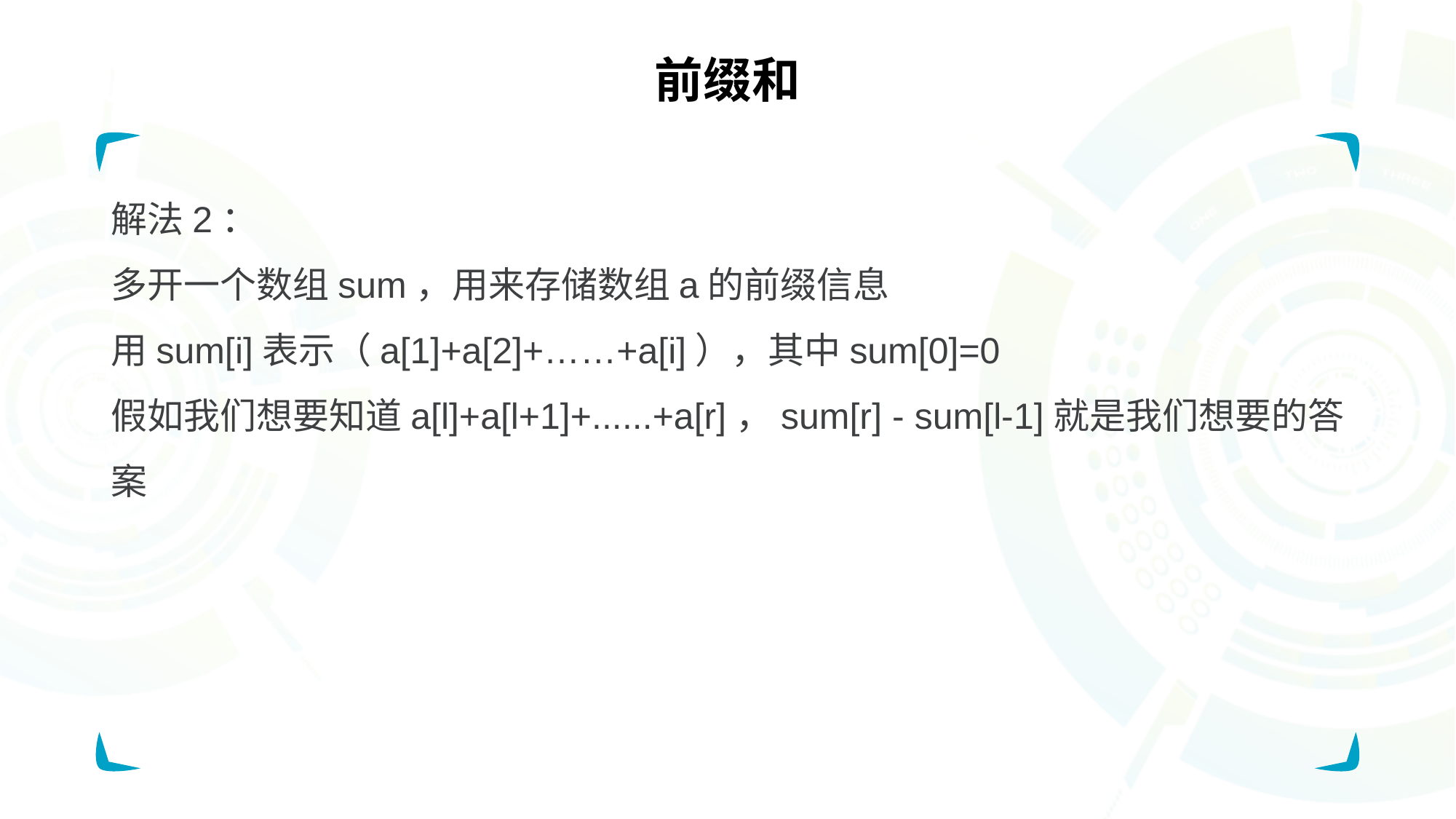

# 前缀和

解法2：
多开一个数组sum，用来存储数组a的前缀信息
用sum[i]表示（a[1]+a[2]+……+a[i]），其中sum[0]=0
假如我们想要知道a[l]+a[l+1]+......+a[r]，sum[r] - sum[l-1]就是我们想要的答案